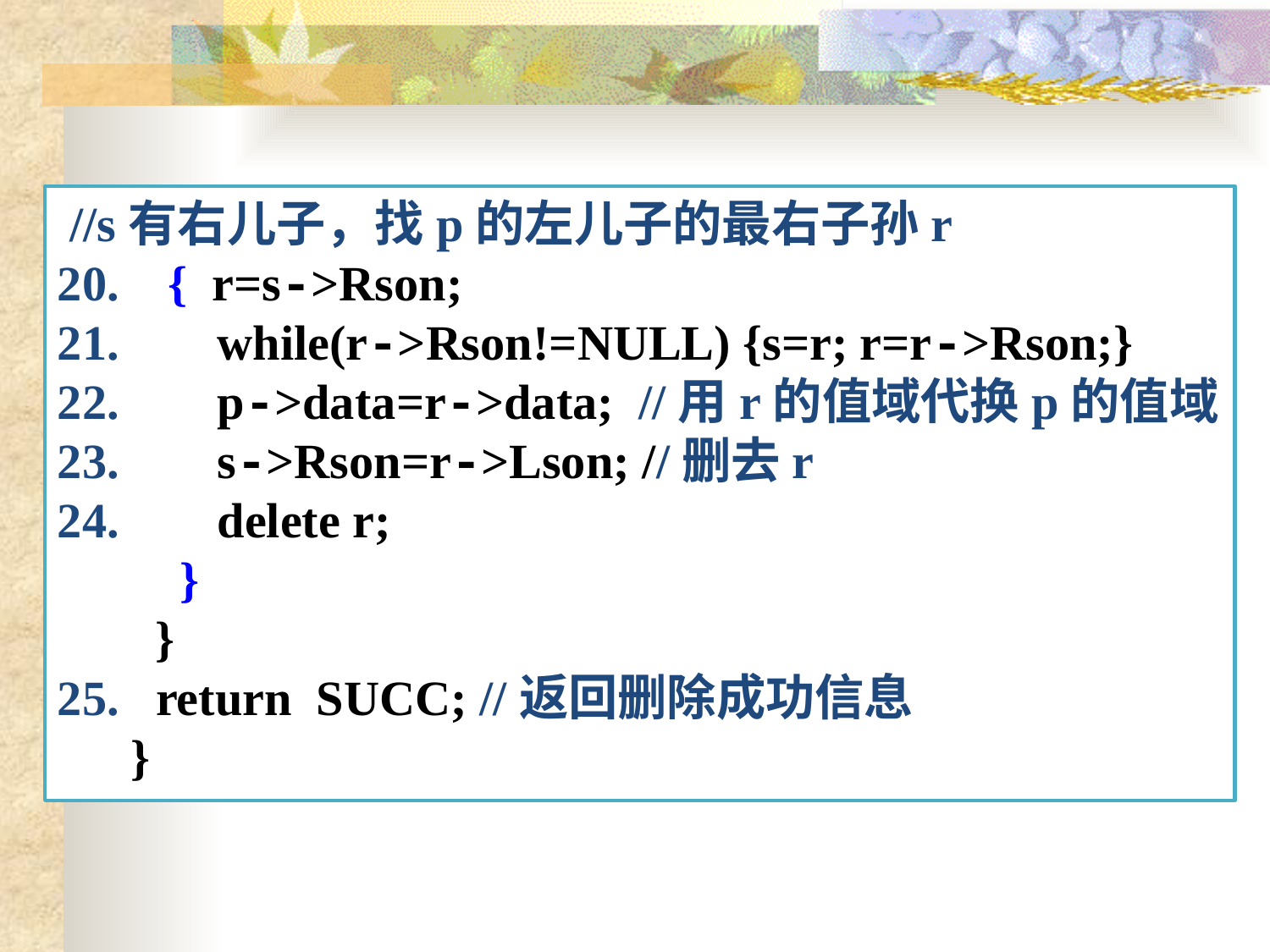

//s有右儿子，找p的左儿子的最右子孙r
20.    {  r=s->Rson;
21.        while(r->Rson!=NULL) {s=r; r=r->Rson;}
22.        p->data=r->data;  //用r的值域代换p的值域
23.        s->Rson=r->Lson; //删去r
24.        delete r;
          }
        }
25.   return  SUCC; //返回删除成功信息
      }